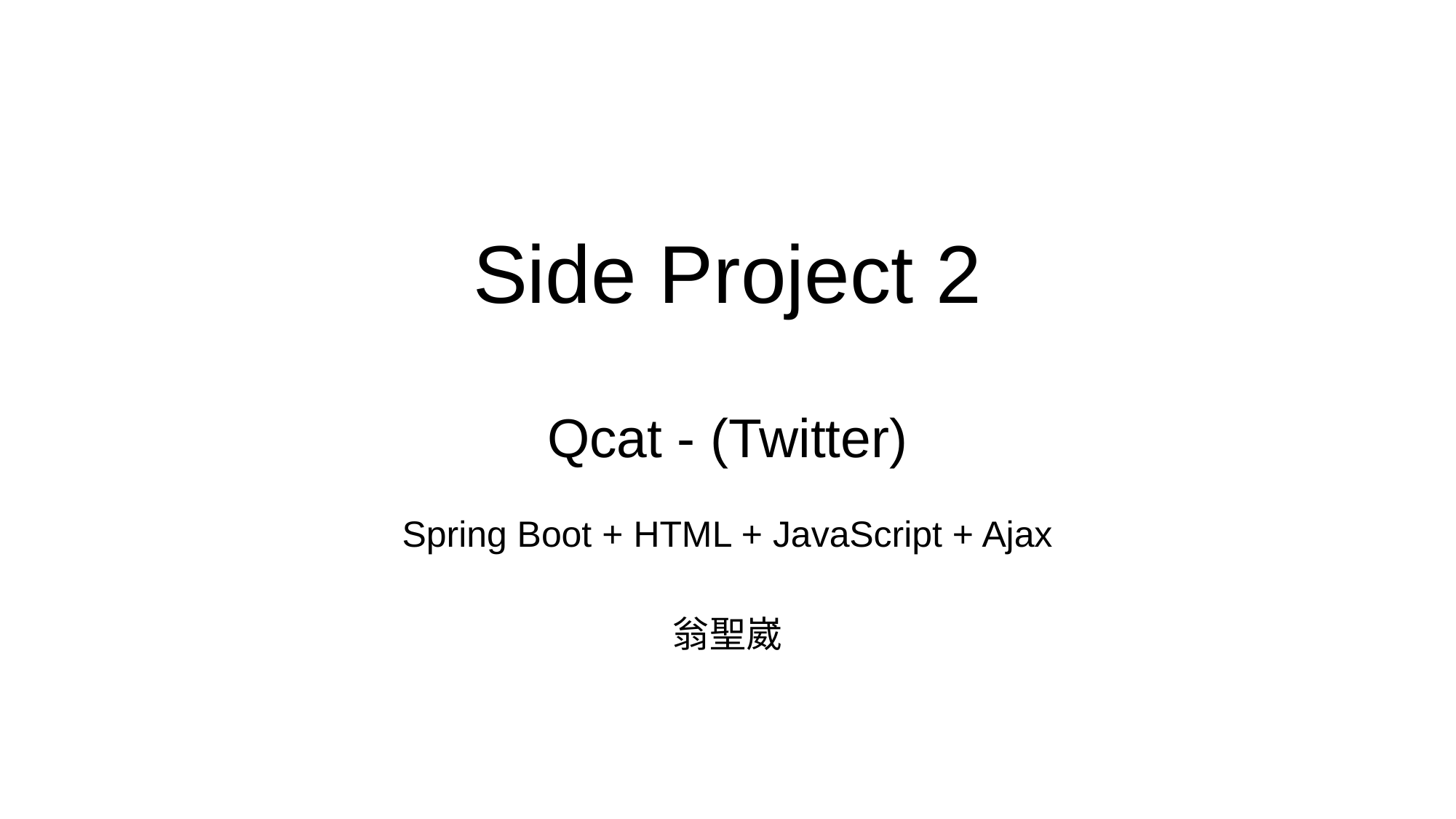

# Side Project 2
Qcat - (Twitter)
Spring Boot + HTML + JavaScript + Ajax
翁聖崴